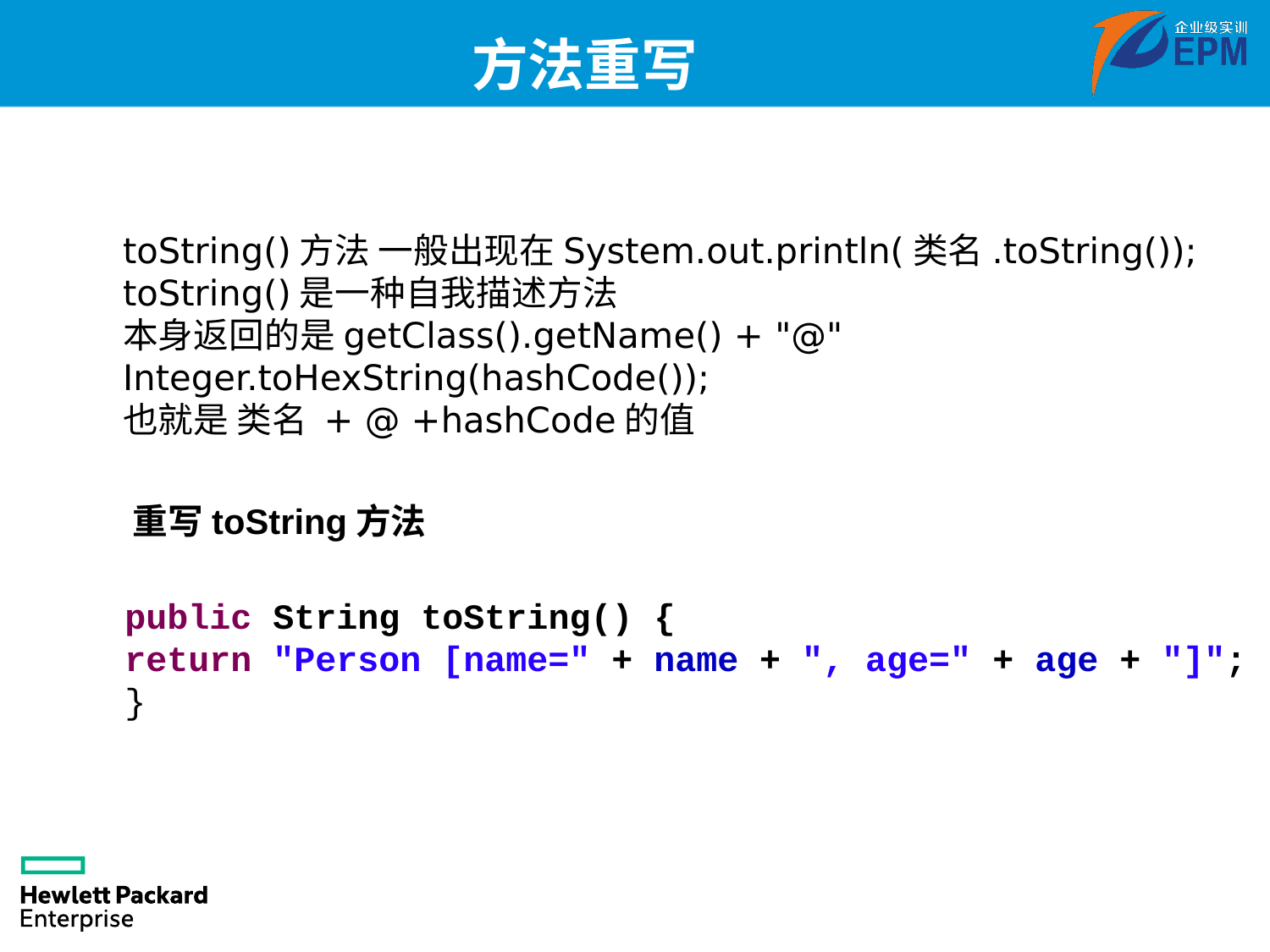

# 方法重写
toString()方法 一般出现在System.out.println(类名.toString());
toString()是一种自我描述方法
本身返回的是getClass().getName() + "@" Integer.toHexString(hashCode());
也就是 类名 + @ +hashCode的值
重写toString方法
public String toString() {
return "Person [name=" + name + ", age=" + age + "]";
}